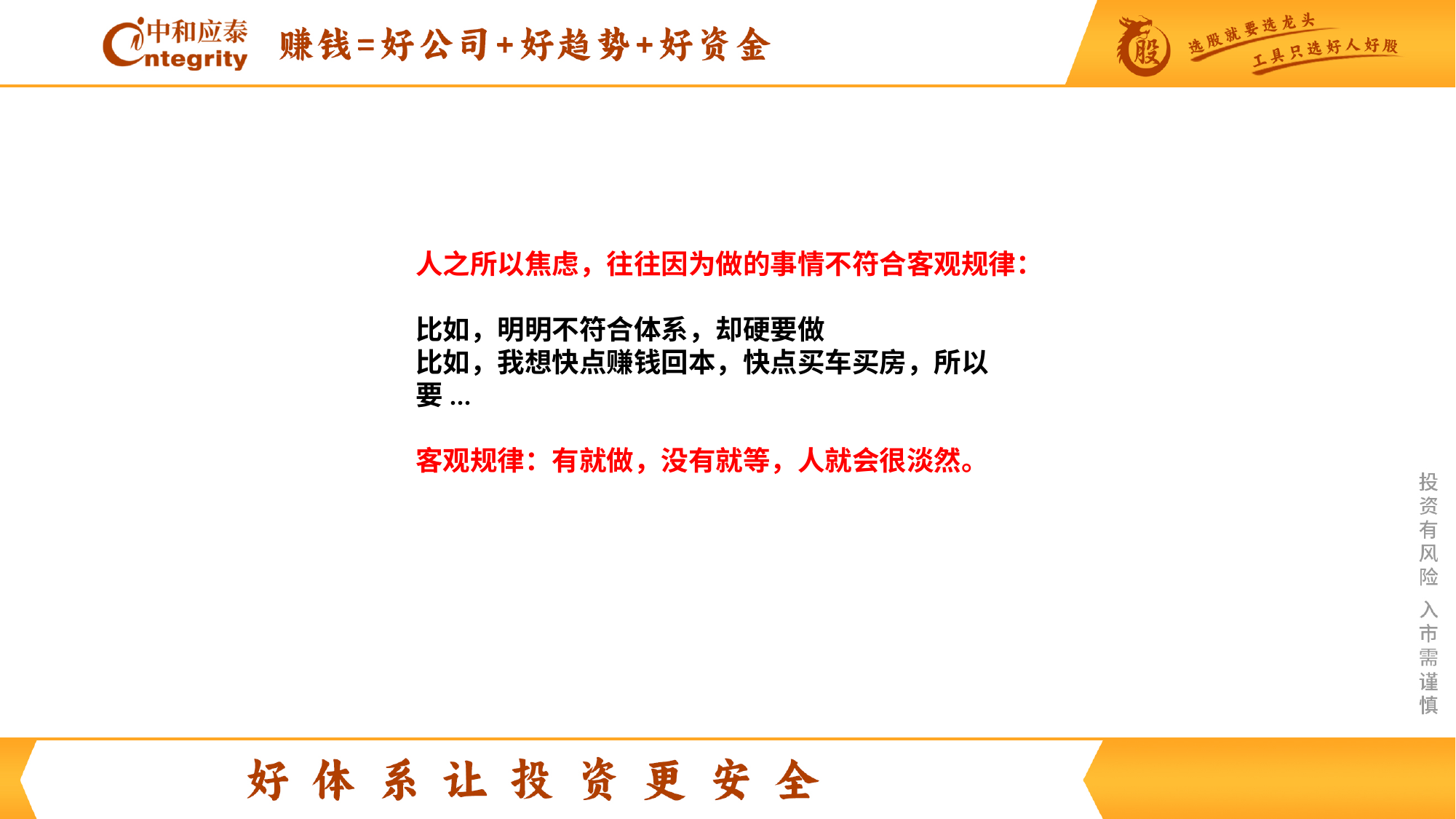

人之所以焦虑，往往因为做的事情不符合客观规律：

比如，明明不符合体系，却硬要做
比如，我想快点赚钱回本，快点买车买房，所以要...

客观规律：有就做，没有就等，人就会很淡然。
3